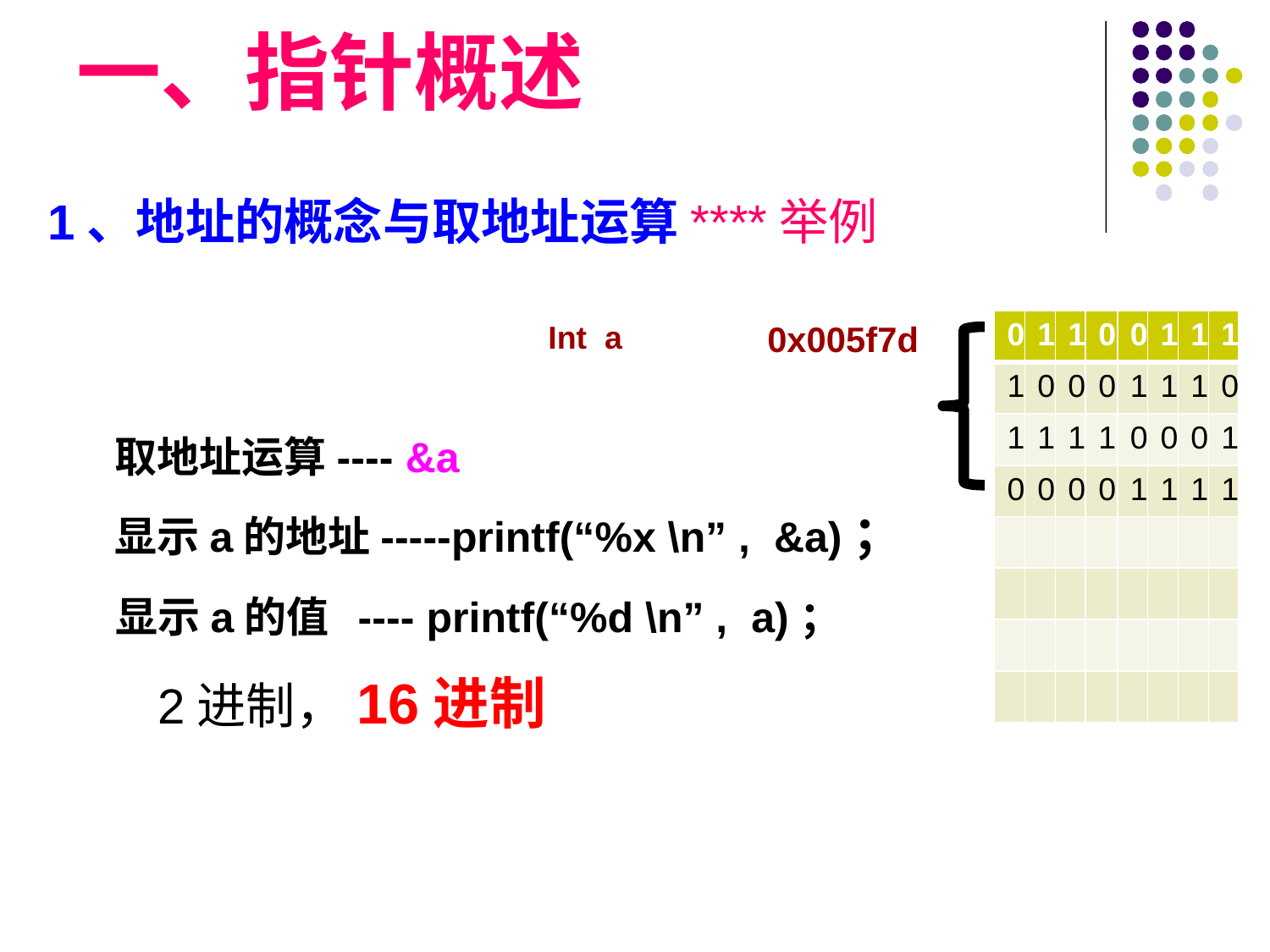

# 一、指针概述
1、地址的概念与取地址运算****举例

      取地址运算---- &a
      显示a的地址-----printf(“%x \n” ,  &a)；
     显示a的值  ---- printf(“%d \n” ,  a)；
        2进制，16进制
Int  a
 0x005f7d
| 0 | 1 | 1 | 0 | 0 | 1 | 1 | 1 |
| --- | --- | --- | --- | --- | --- | --- | --- |
| 1 | 0 | 0 | 0 | 1 | 1 | 1 | 0 |
| 1 | 1 | 1 | 1 | 0 | 0 | 0 | 1 |
| 0 | 0 | 0 | 0 | 1 | 1 | 1 | 1 |
|  |  |  |  |  |  |  |  |
|  |  |  |  |  |  |  |  |
|  |  |  |  |  |  |  |  |
|  |  |  |  |  |  |  |  |